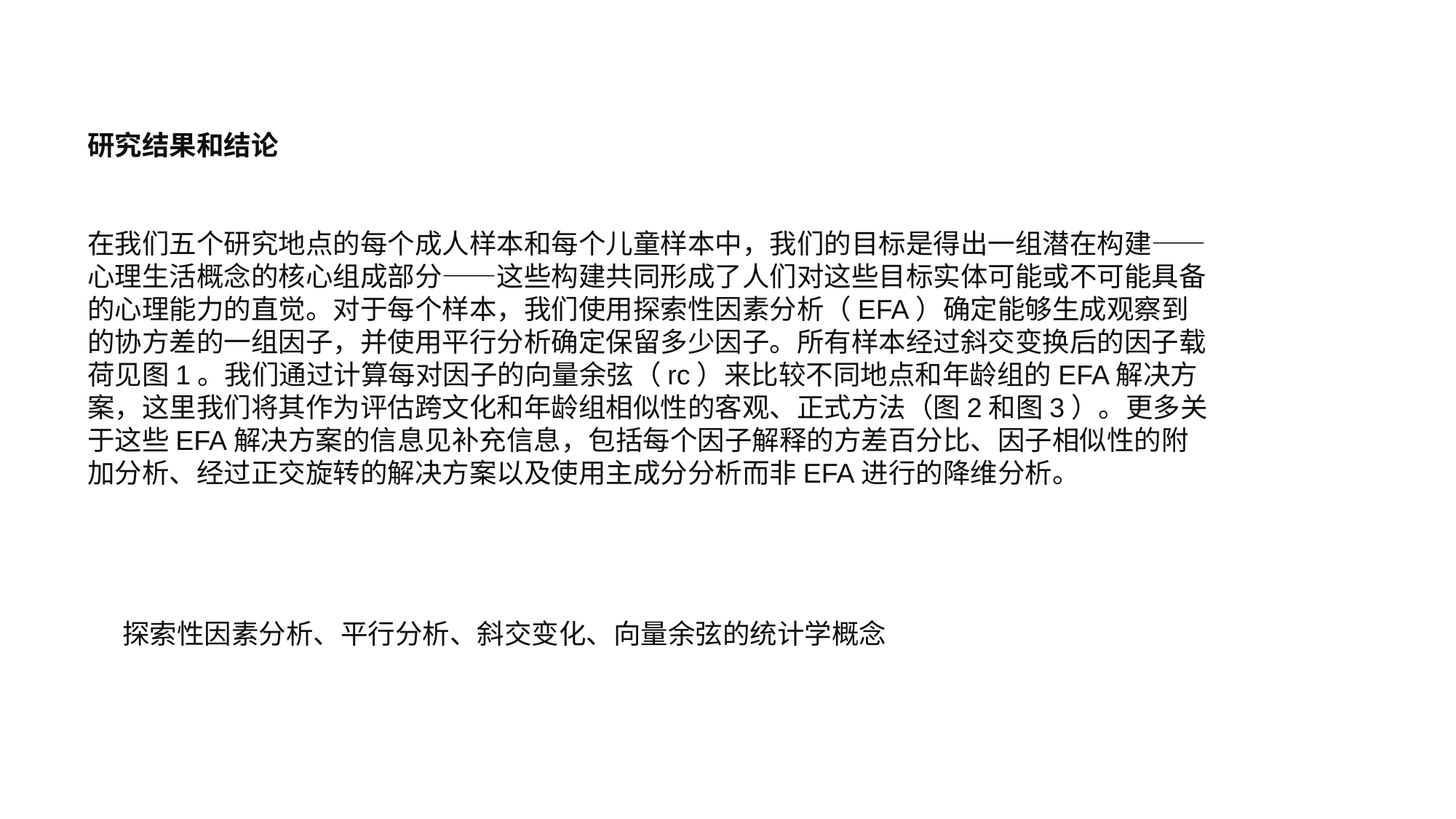

研究结果和结论

在我们五个研究地点的每个成人样本和每个儿童样本中，我们的目标是得出一组潜在构建——心理生活概念的核心组成部分——这些构建共同形成了人们对这些目标实体可能或不可能具备的心理能力的直觉。对于每个样本，我们使用探索性因素分析（EFA）确定能够生成观察到的协方差的一组因子，并使用平行分析确定保留多少因子。所有样本经过斜交变换后的因子载荷见图1。我们通过计算每对因子的向量余弦（rc）来比较不同地点和年龄组的EFA解决方案，这里我们将其作为评估跨文化和年龄组相似性的客观、正式方法（图2和图3）。更多关于这些EFA解决方案的信息见补充信息，包括每个因子解释的方差百分比、因子相似性的附加分析、经过正交旋转的解决方案以及使用主成分分析而非EFA进行的降维分析。
探索性因素分析、平行分析、斜交变化、向量余弦的统计学概念